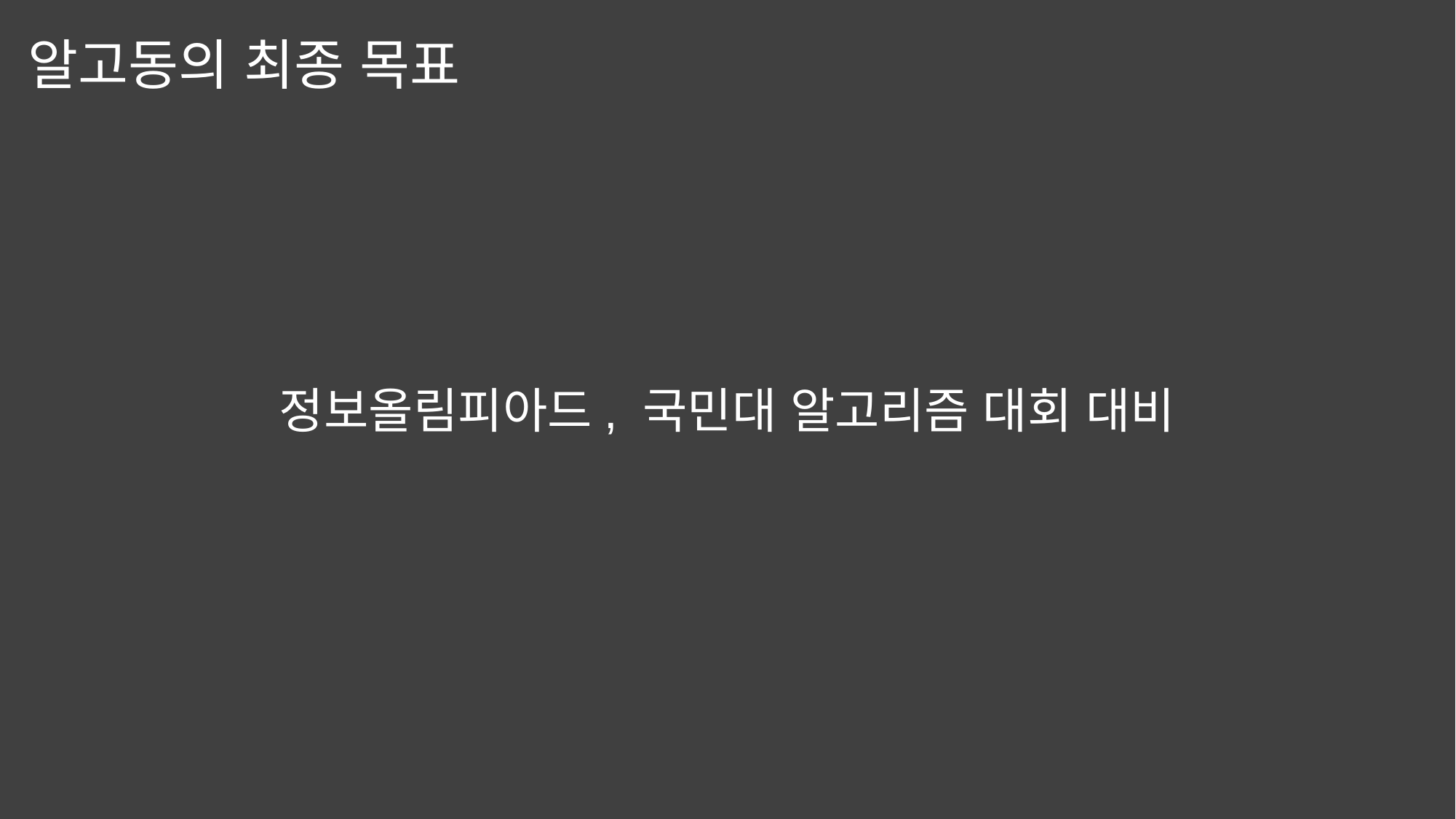

알고동의 최종 목표
정보올림피아드, 국민대 알고리즘 대회 대비